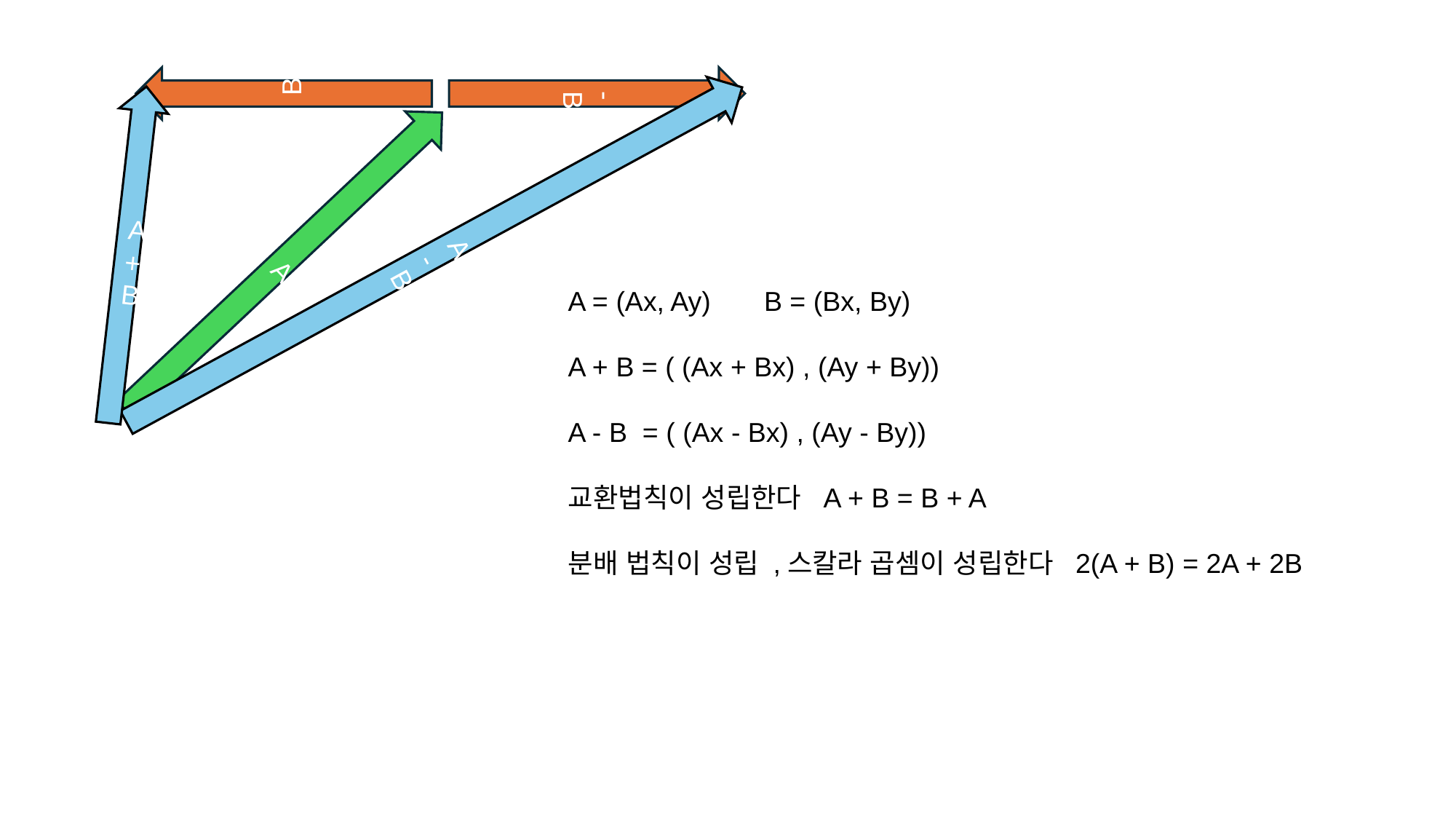

A-B
B
-B
A
A+B
A = (Ax, Ay)       B = (Bx, By)

A + B = ( (Ax + Bx) , (Ay + By))

A - B  = ( (Ax - Bx) , (Ay - By))

교환법칙이 성립한다  A + B = B + A

분배 법칙이 성립 ,스칼라 곱셈이 성립한다  2(A + B) = 2A + 2B